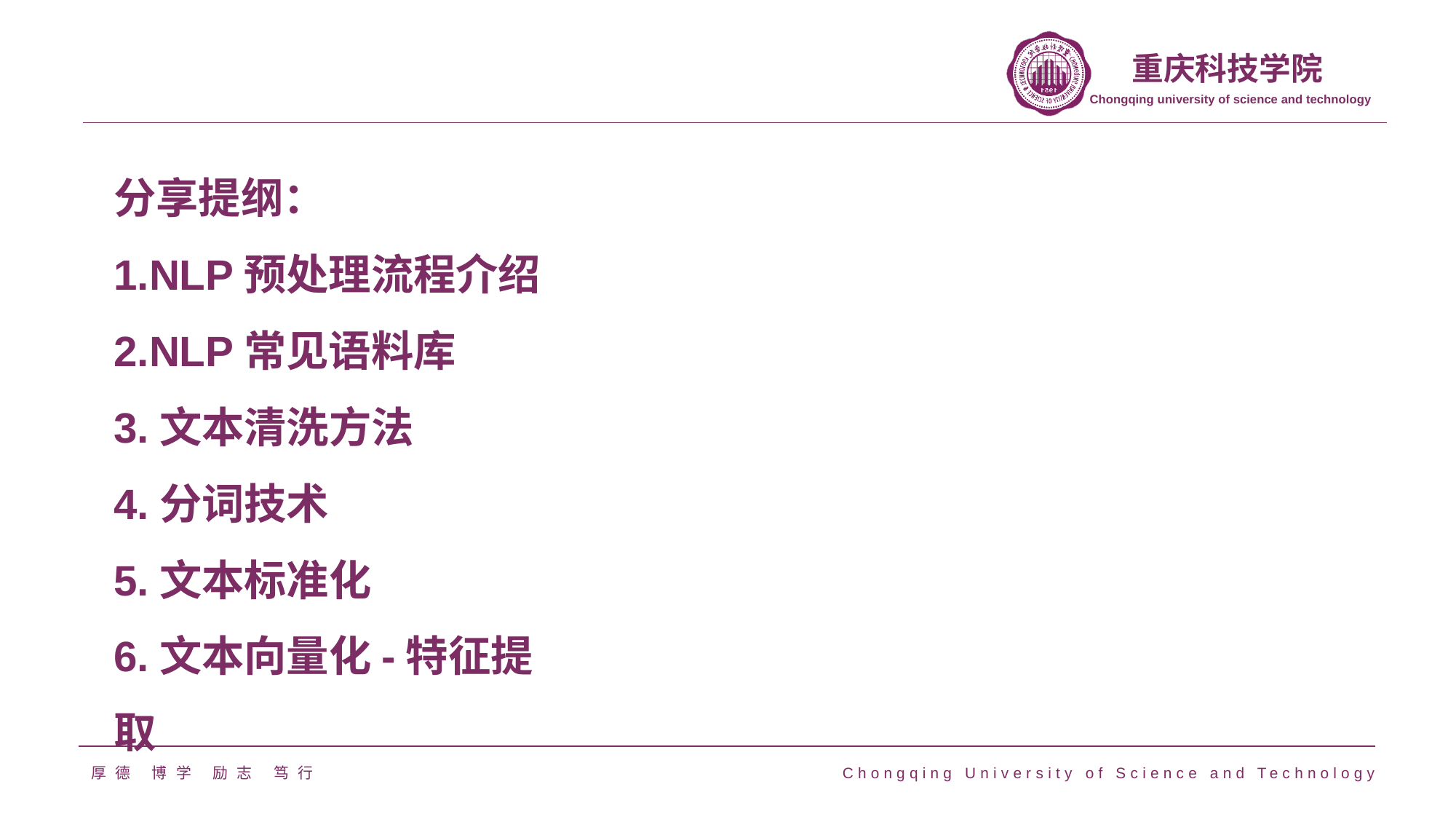

#
分享提纲：
1.NLP预处理流程介绍
2.NLP常见语料库
3.文本清洗方法
4.分词技术
5.文本标准化
6.文本向量化-特征提取
厚德 博学 励志 笃行
Chongqing University of Science and Technology